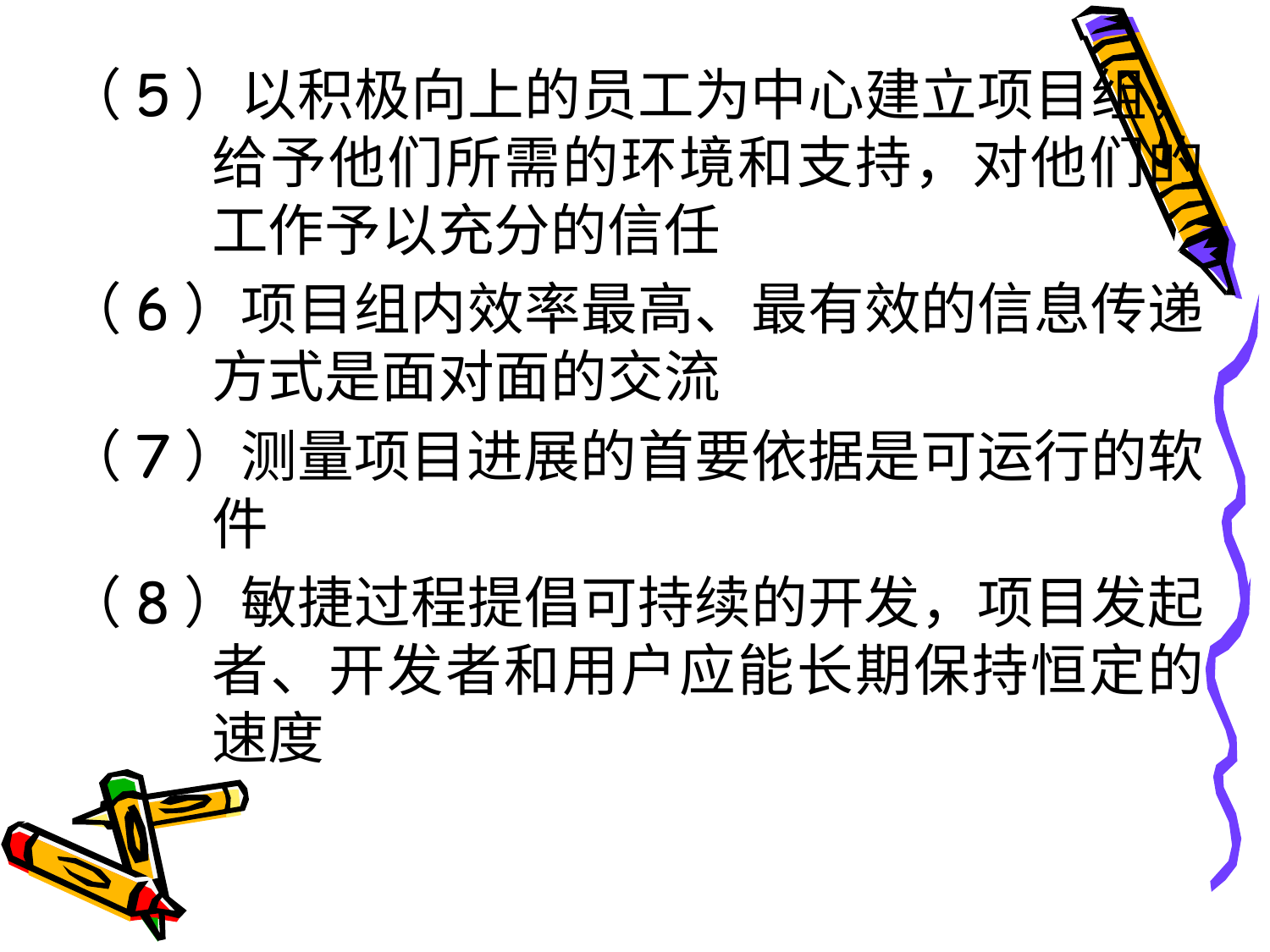

（5）以积极向上的员工为中心建立项目组，给予他们所需的环境和支持，对他们的工作予以充分的信任
（6）项目组内效率最高、最有效的信息传递方式是面对面的交流
（7）测量项目进展的首要依据是可运行的软件
（8）敏捷过程提倡可持续的开发，项目发起者、开发者和用户应能长期保持恒定的速度